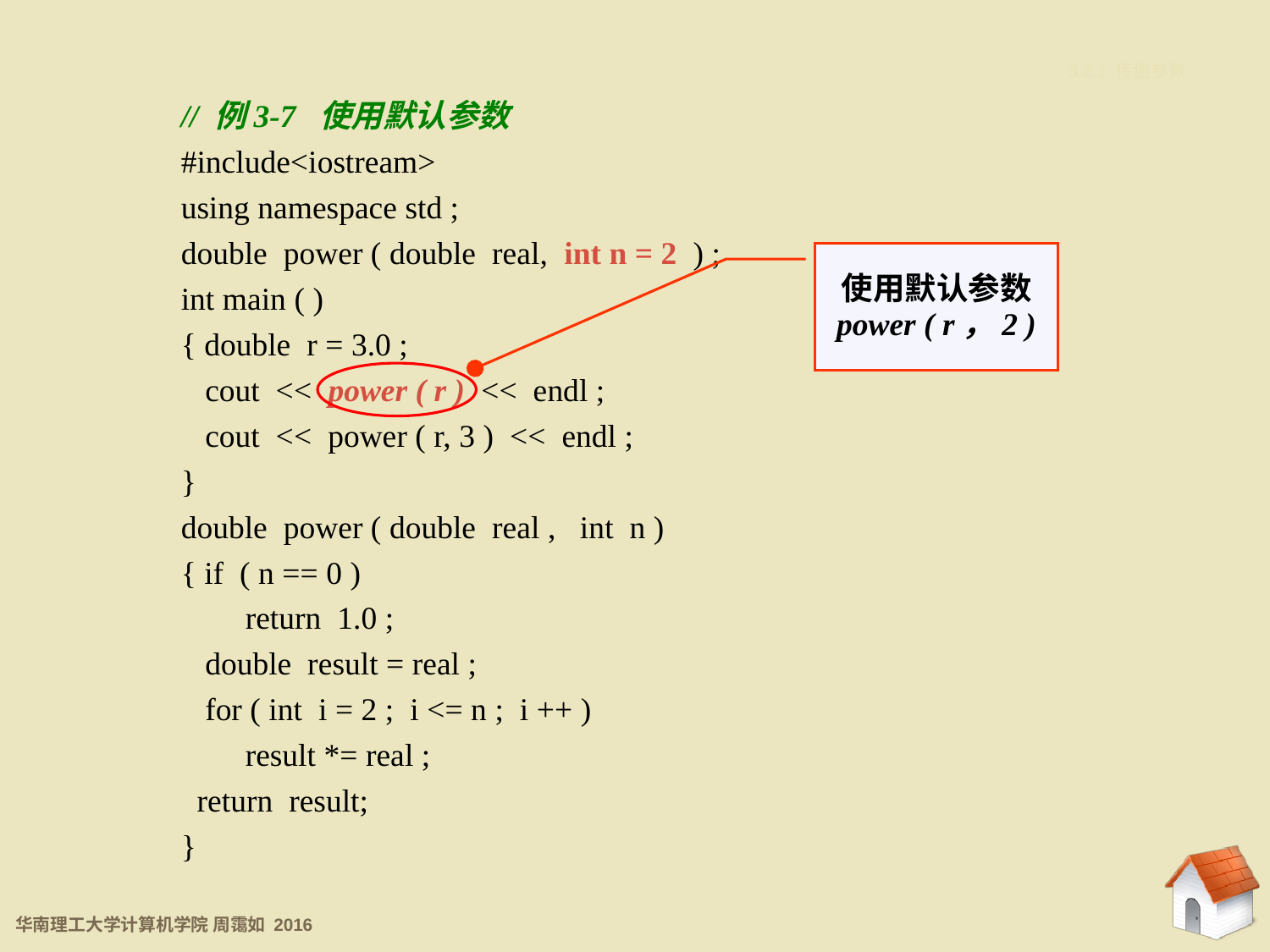

3.2.1 传值参数
// 例3-7  使用默认参数
#include<iostream>
using namespace std ;
double  power ( double  real,  int n = 2  ) ;
int main ( )
{ double  r = 3.0 ;
   cout  <<  power ( r )  <<  endl ;
   cout  <<  power ( r, 3 )  <<  endl ;
}
double  power ( double  real ,   int  n )
{ if  ( n == 0 )
        return  1.0 ;
   double  result = real ;
   for ( int  i = 2 ;  i <= n ;  i ++ )
        result *= real ;
  return  result;
}
使用默认参数
power ( r，2 )